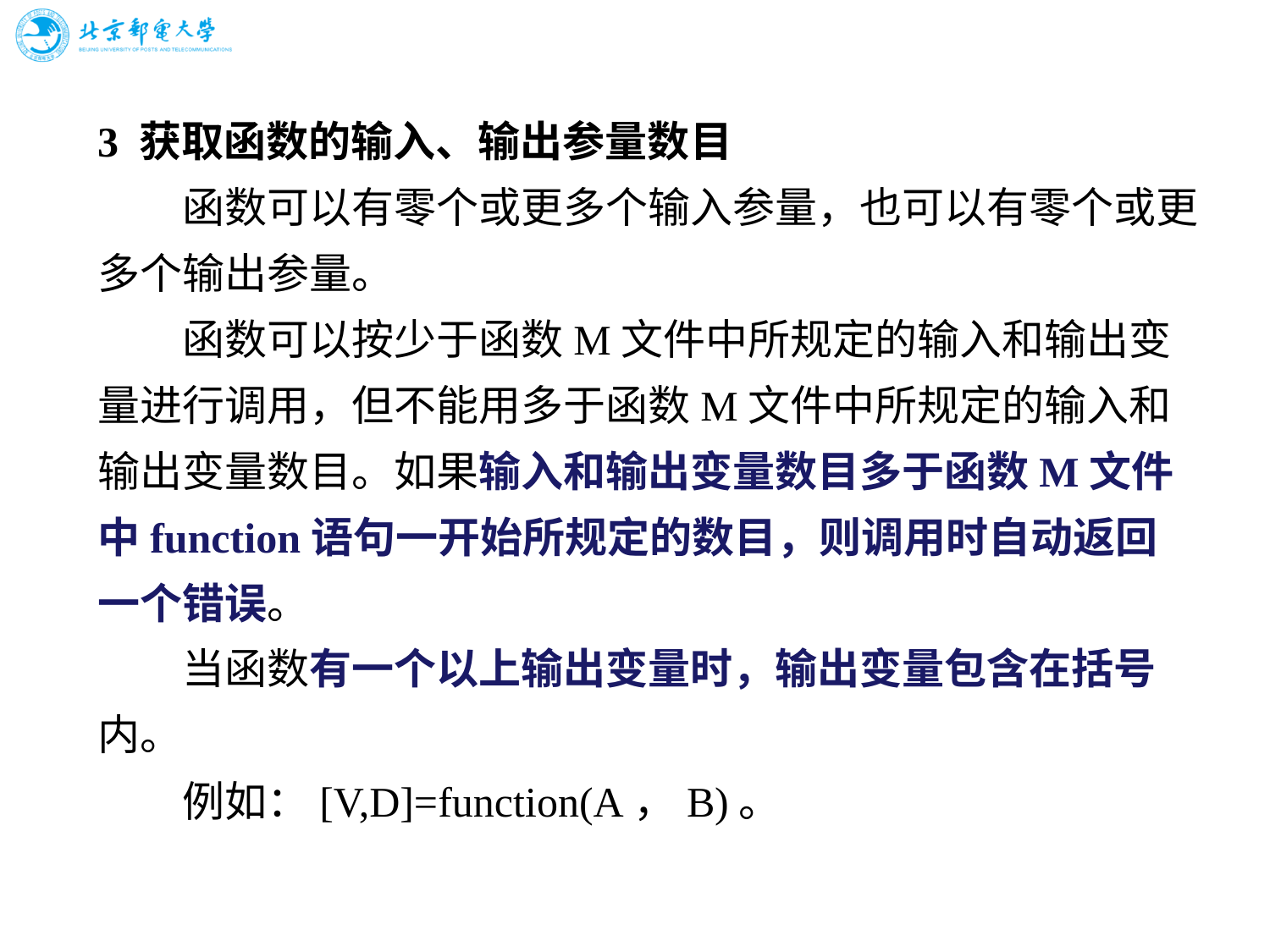

# 3 获取函数的输入、输出参量数目 　　函数可以有零个或更多个输入参量，也可以有零个或更多个输出参量。 　　函数可以按少于函数M文件中所规定的输入和输出变量进行调用，但不能用多于函数M文件中所规定的输入和输出变量数目。如果输入和输出变量数目多于函数M文件中function语句一开始所规定的数目，则调用时自动返回一个错误。 　　当函数有一个以上输出变量时，输出变量包含在括号内。 　　例如：[V,D]=function(A，B)。